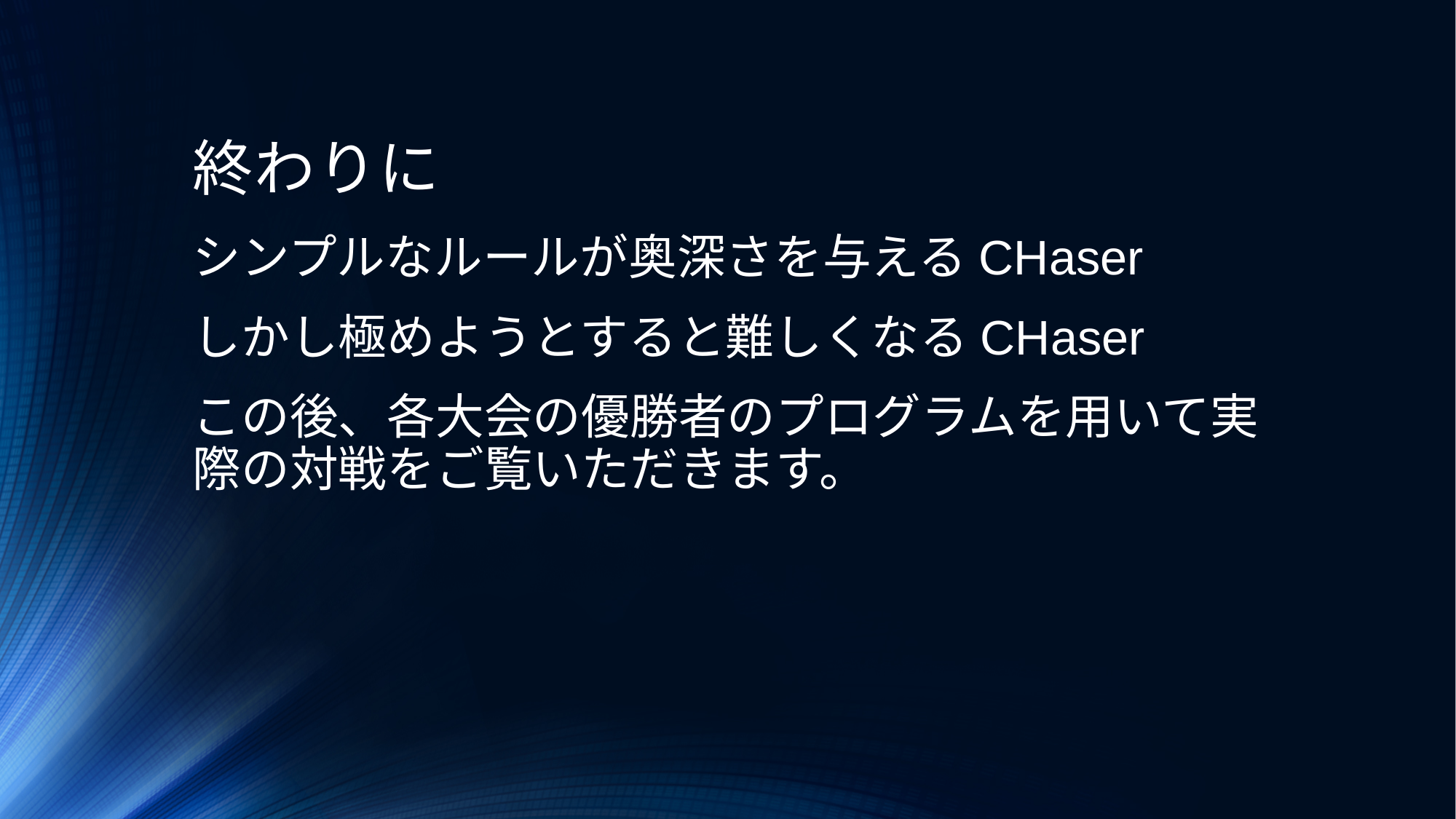

# 終わりに
シンプルなルールが奥深さを与えるCHaser
しかし極めようとすると難しくなるCHaser
この後、各大会の優勝者のプログラムを用いて実際の対戦をご覧いただきます。